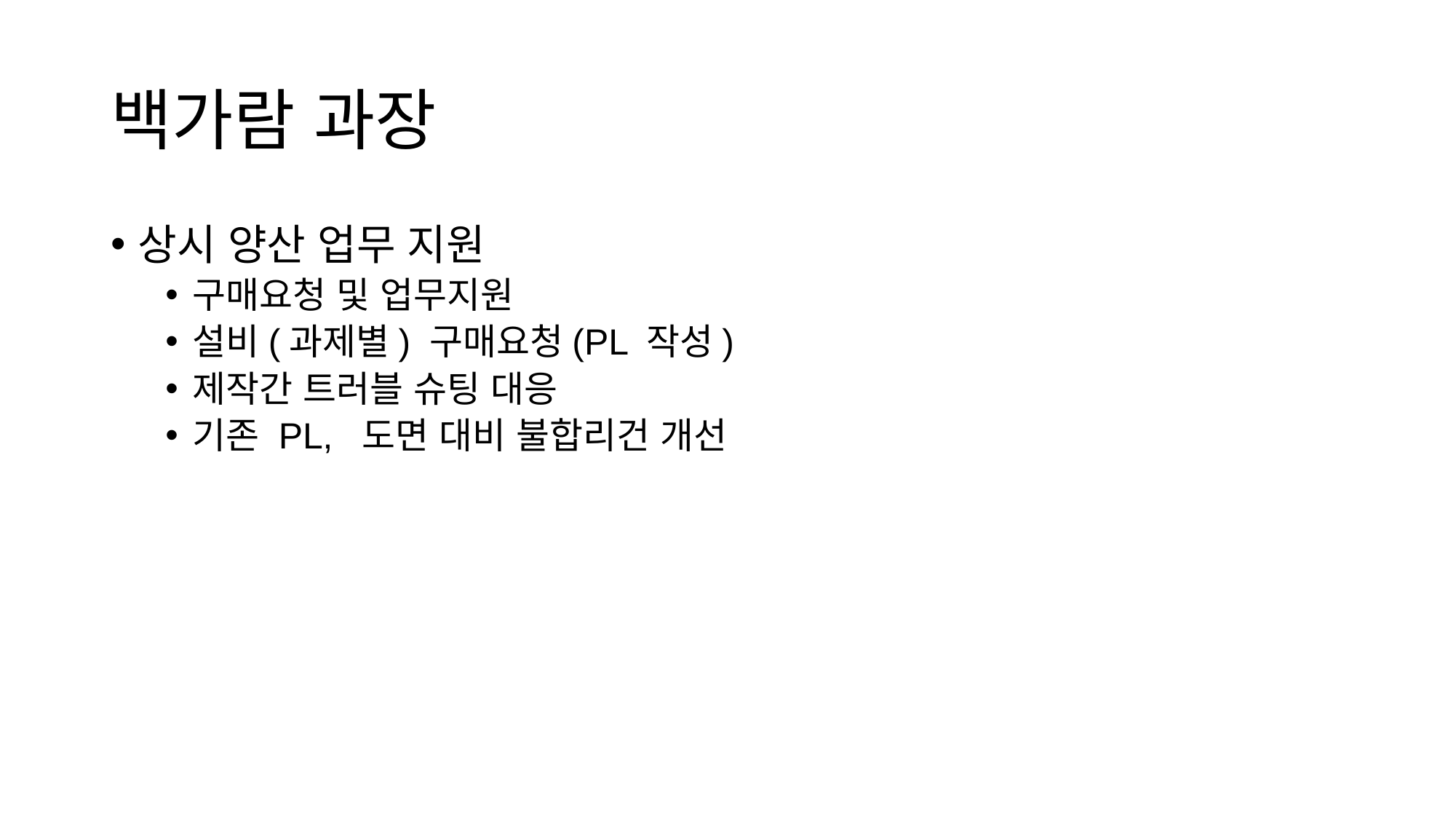

# 백가람 과장
상시 양산 업무 지원
구매요청 및 업무지원
설비(과제별) 구매요청(PL 작성)
제작간 트러블 슈팅 대응
기존 PL,  도면 대비 불합리건 개선